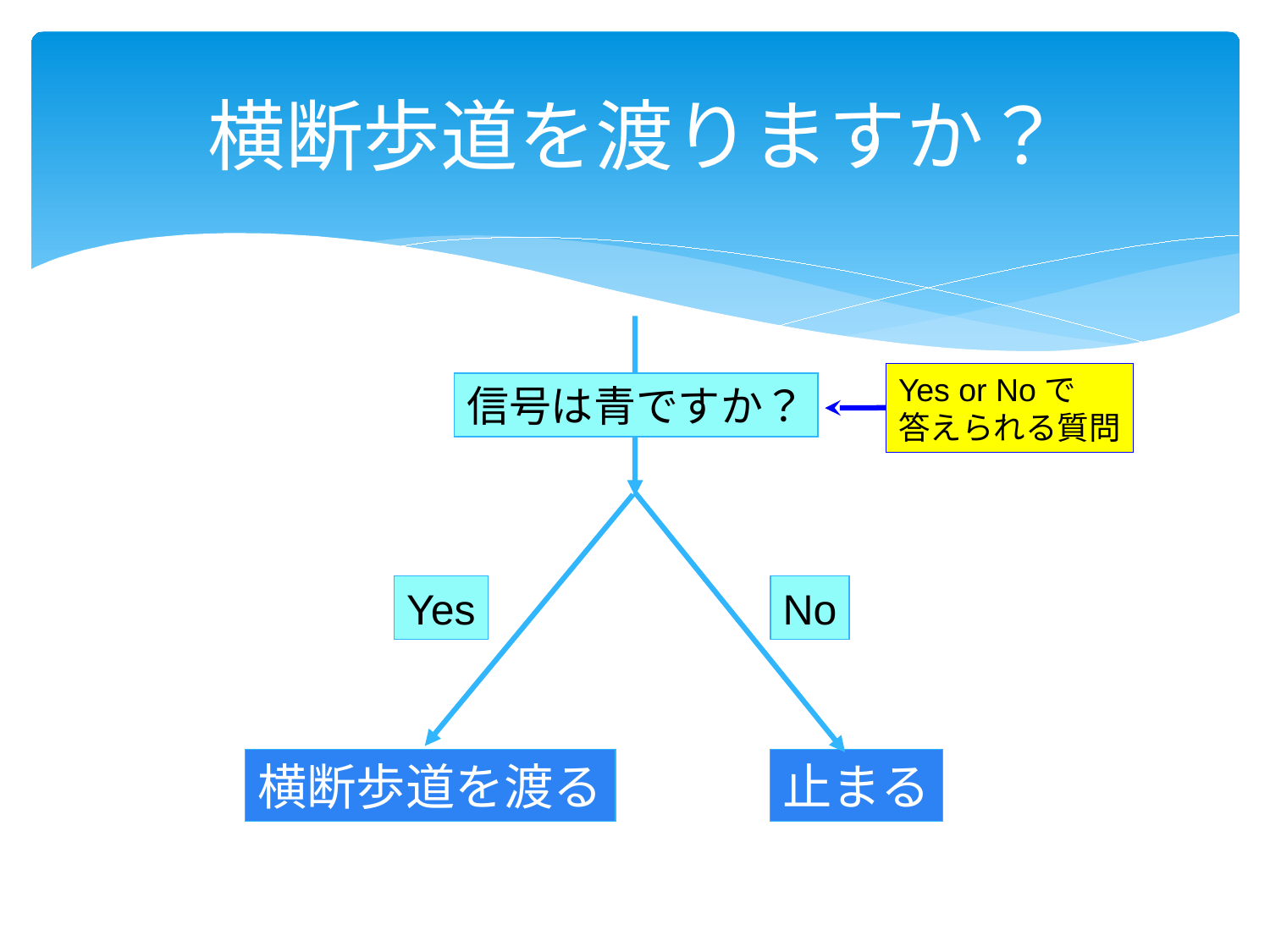

# 横断歩道を渡りますか？

Yes or Noで
答えられる質問
信号は青ですか？

Yes
No
横断歩道を渡る
止まる